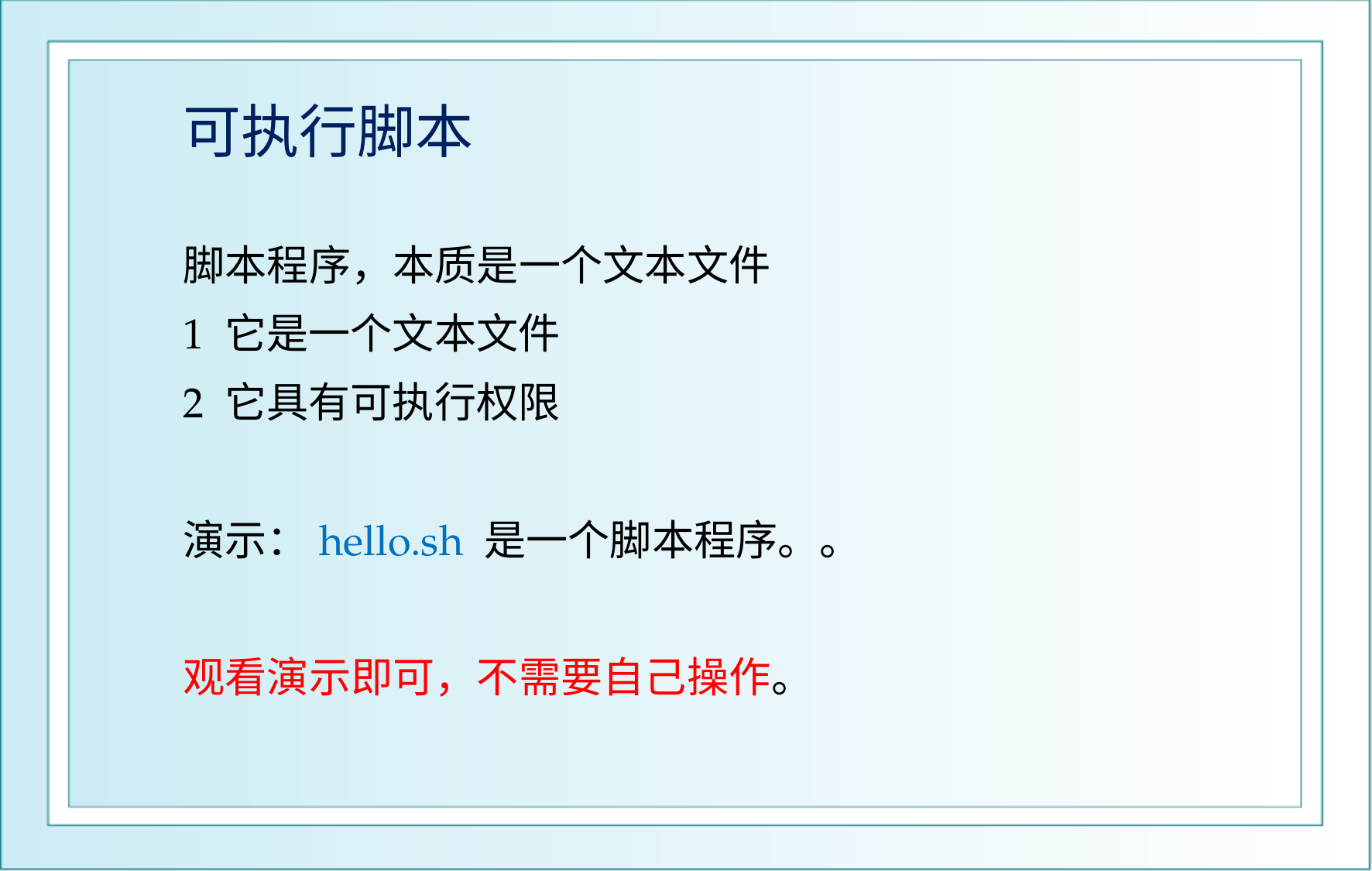

# 可执行脚本
脚本程序，本质是一个文本文件
1 它是一个文本文件
2 它具有可执行权限

演示：hello.sh 是一个脚本程序。。

观看演示即可，不需要自己操作。